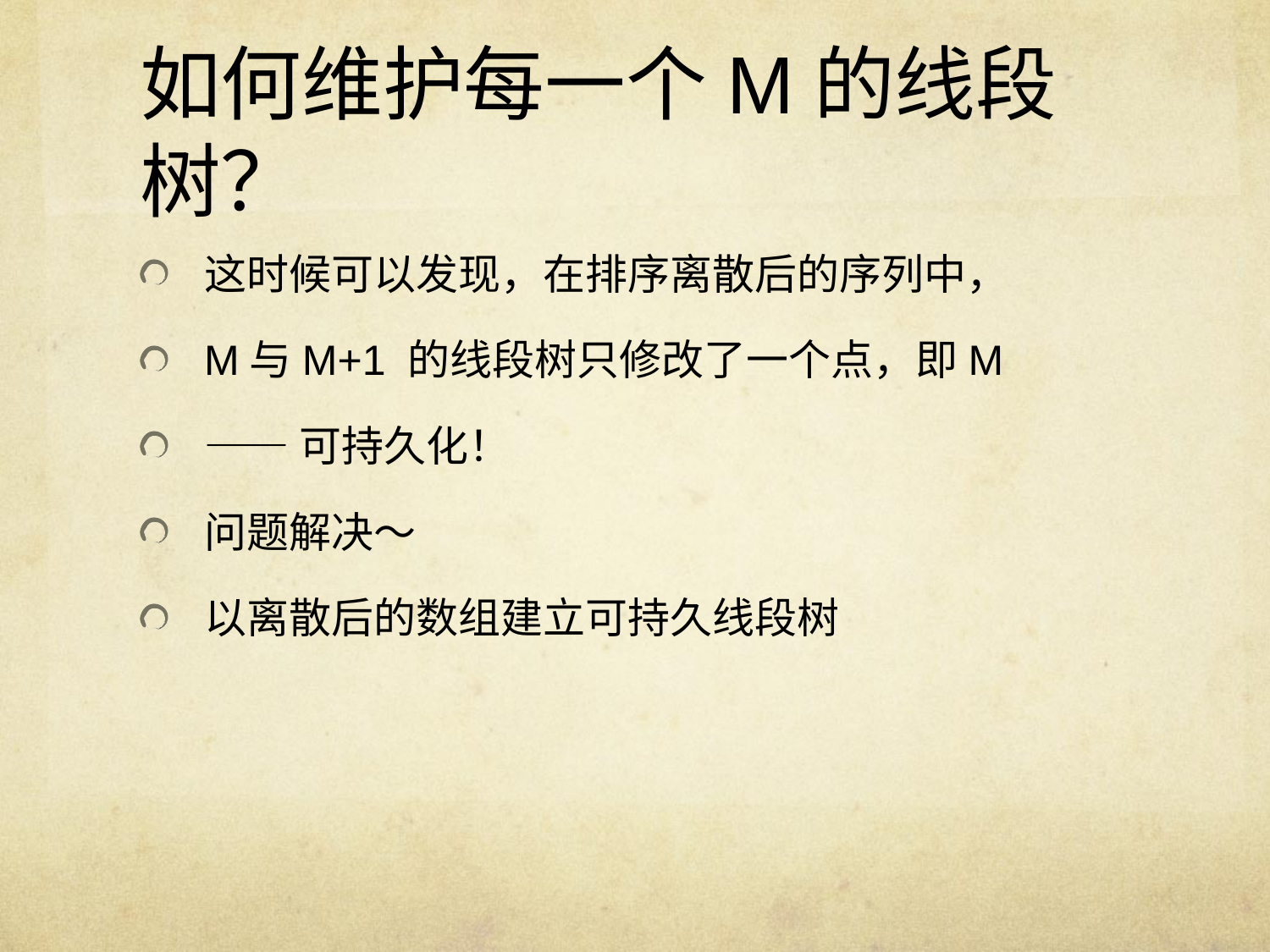

# 如何维护每一个M的线段树？
这时候可以发现，在排序离散后的序列中，
M与M+1 的线段树只修改了一个点，即M
——可持久化！
问题解决～
以离散后的数组建立可持久线段树